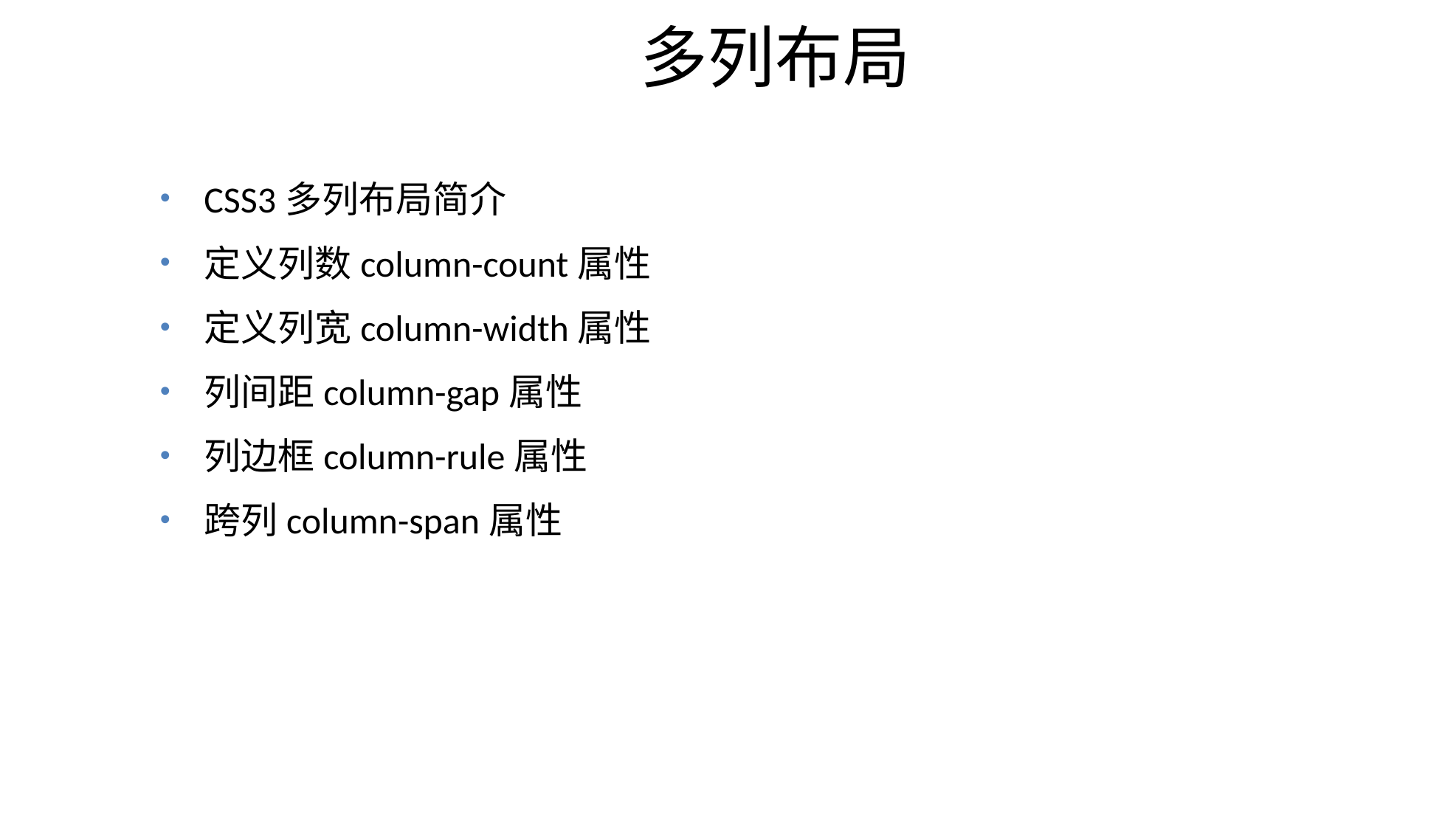

# 多列布局

CSS3多列布局简介
定义列数column-count属性
定义列宽column-width属性
列间距column-gap属性
列边框column-rule属性
跨列column-span属性